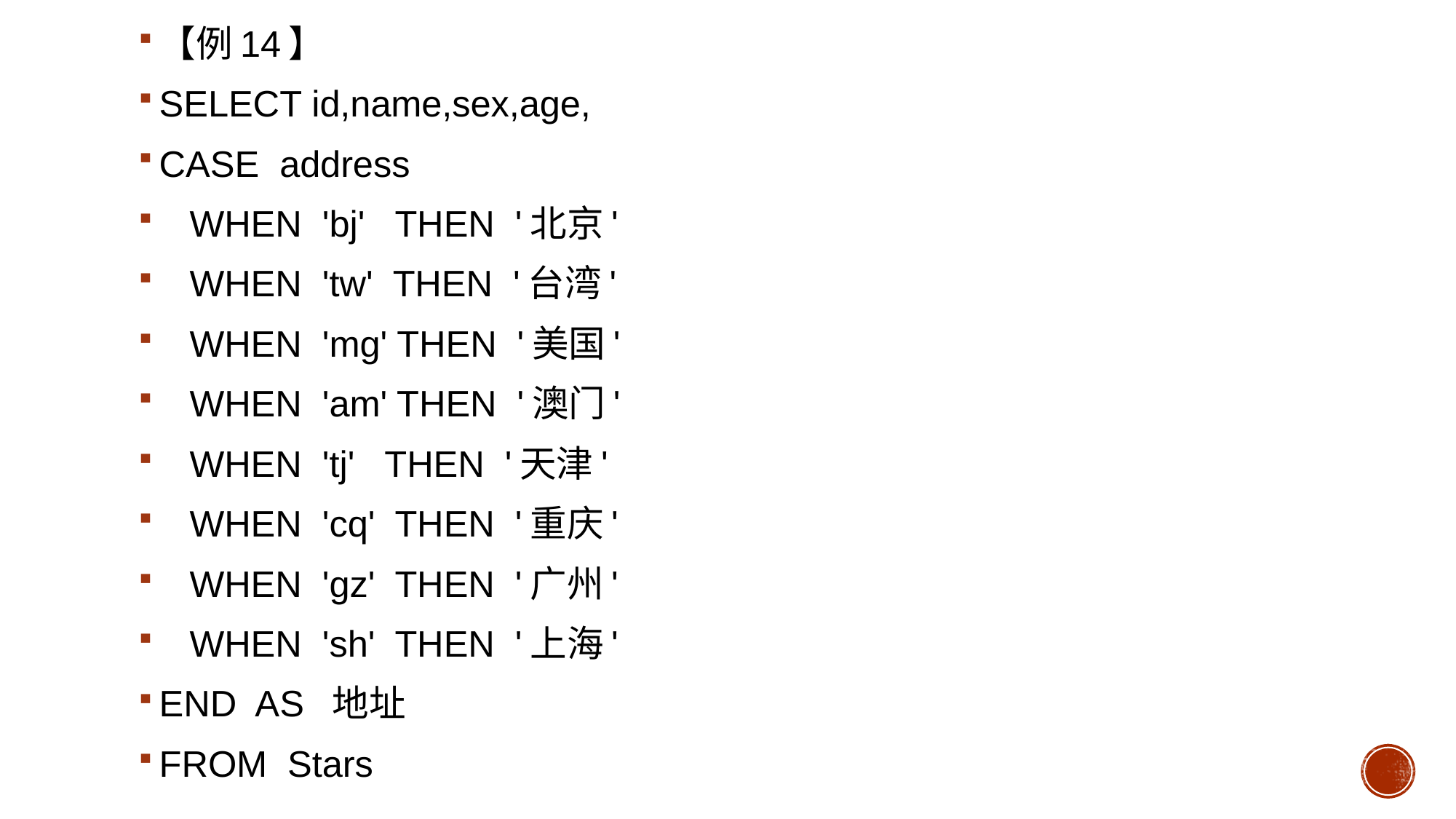

【例14】
SELECT id,name,sex,age,
CASE  address
   WHEN  'bj'   THEN  '北京'
   WHEN  'tw'  THEN  '台湾'
   WHEN  'mg' THEN  '美国'
   WHEN  'am' THEN  '澳门'
   WHEN  'tj'   THEN  '天津'
   WHEN  'cq'  THEN  '重庆'
   WHEN  'gz'  THEN  '广州'
   WHEN  'sh'  THEN  '上海'
END  AS  地址
FROM  Stars
40